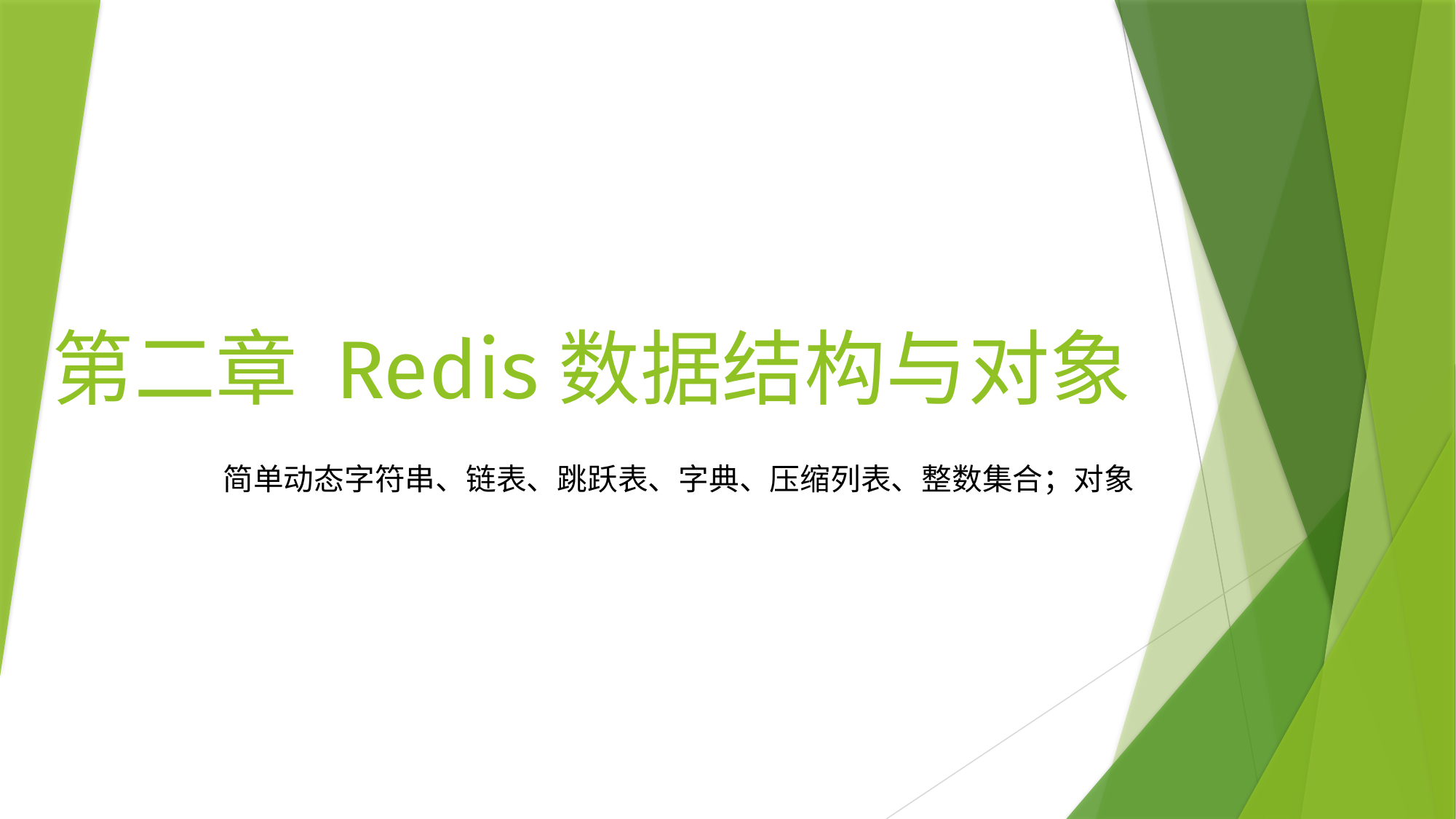

# 第二章 Redis数据结构与对象
简单动态字符串、链表、跳跃表、字典、压缩列表、整数集合；对象